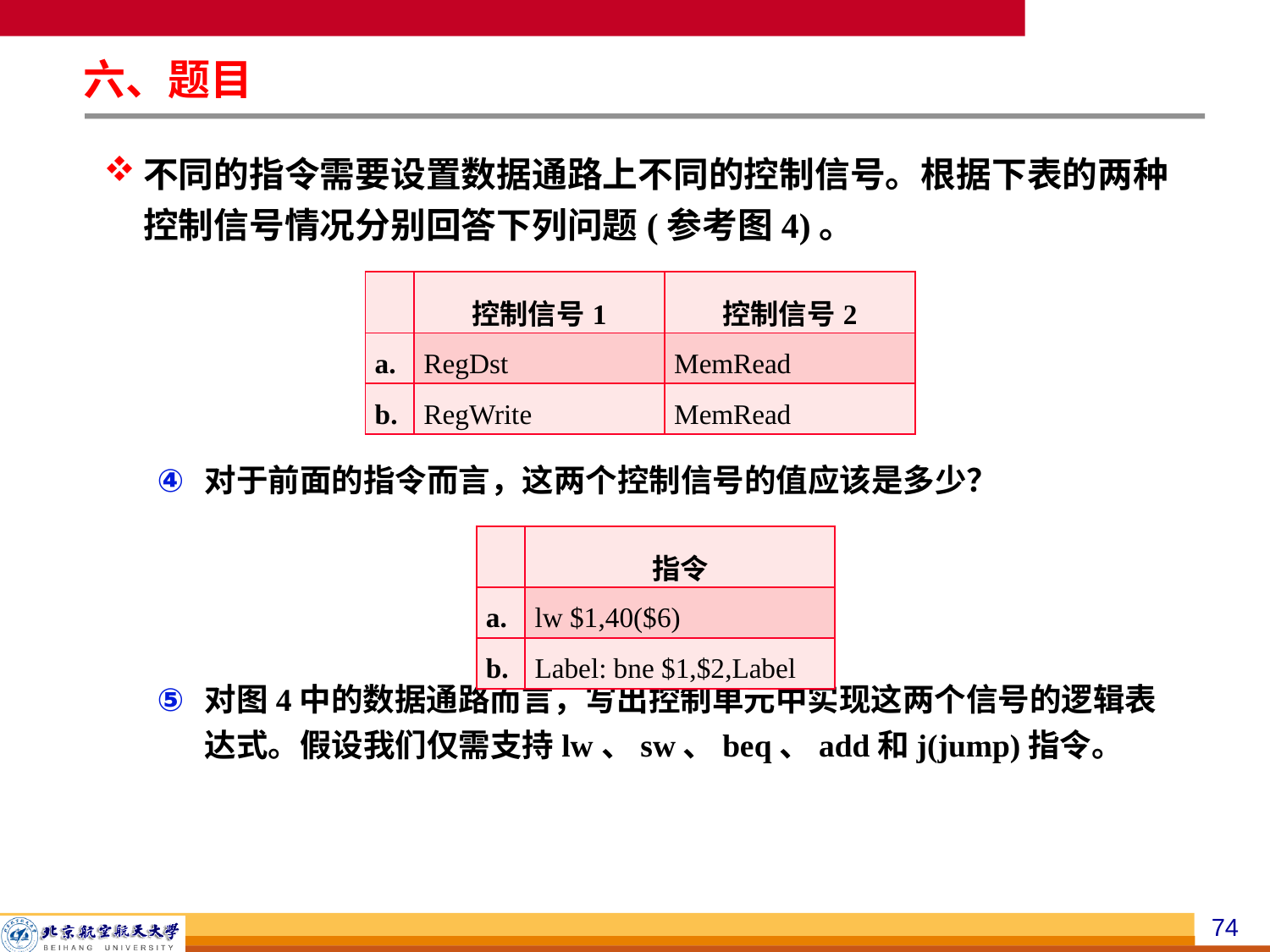

六、题目
不同的指令需要设置数据通路上不同的控制信号。根据下表的两种控制信号情况分别回答下列问题(参考图4)。

对于前面的指令而言，这两个控制信号的值应该是多少？

对图4中的数据通路而言，写出控制单元中实现这两个信号的逻辑表达式。假设我们仅需支持lw、sw、beq、add和j(jump)指令。
|  | 控制信号1 | 控制信号2 |
| --- | --- | --- |
| a. | RegDst | MemRead |
| b. | RegWrite | MemRead |
|  | 指令 |
| --- | --- |
| a. | lw $1,40($6) |
| b. | Label: bne $1,$2,Label |